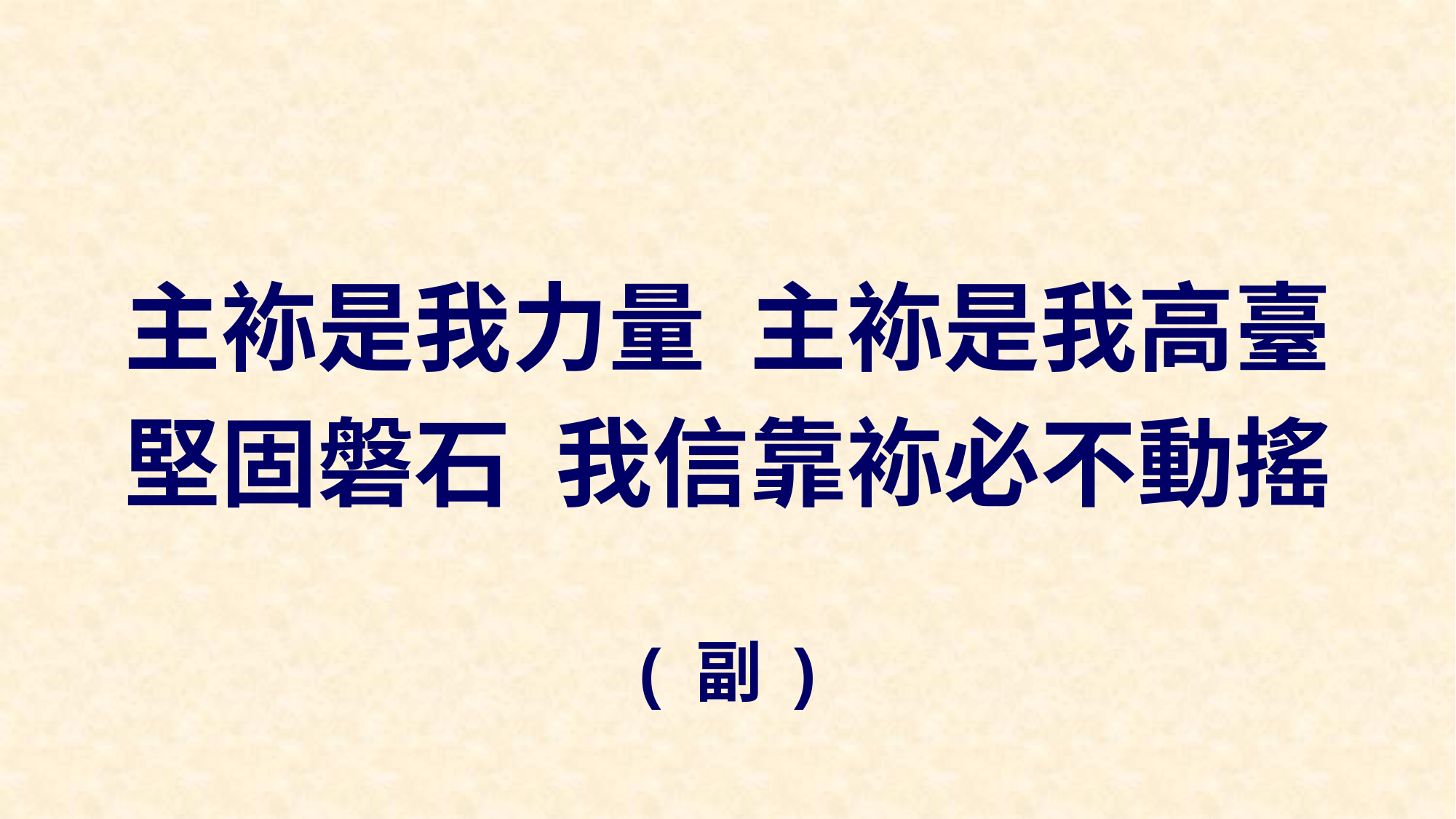

主袮是我力量  主袮是我高臺
堅固磐石  我信靠袮必不動搖
( 副 )